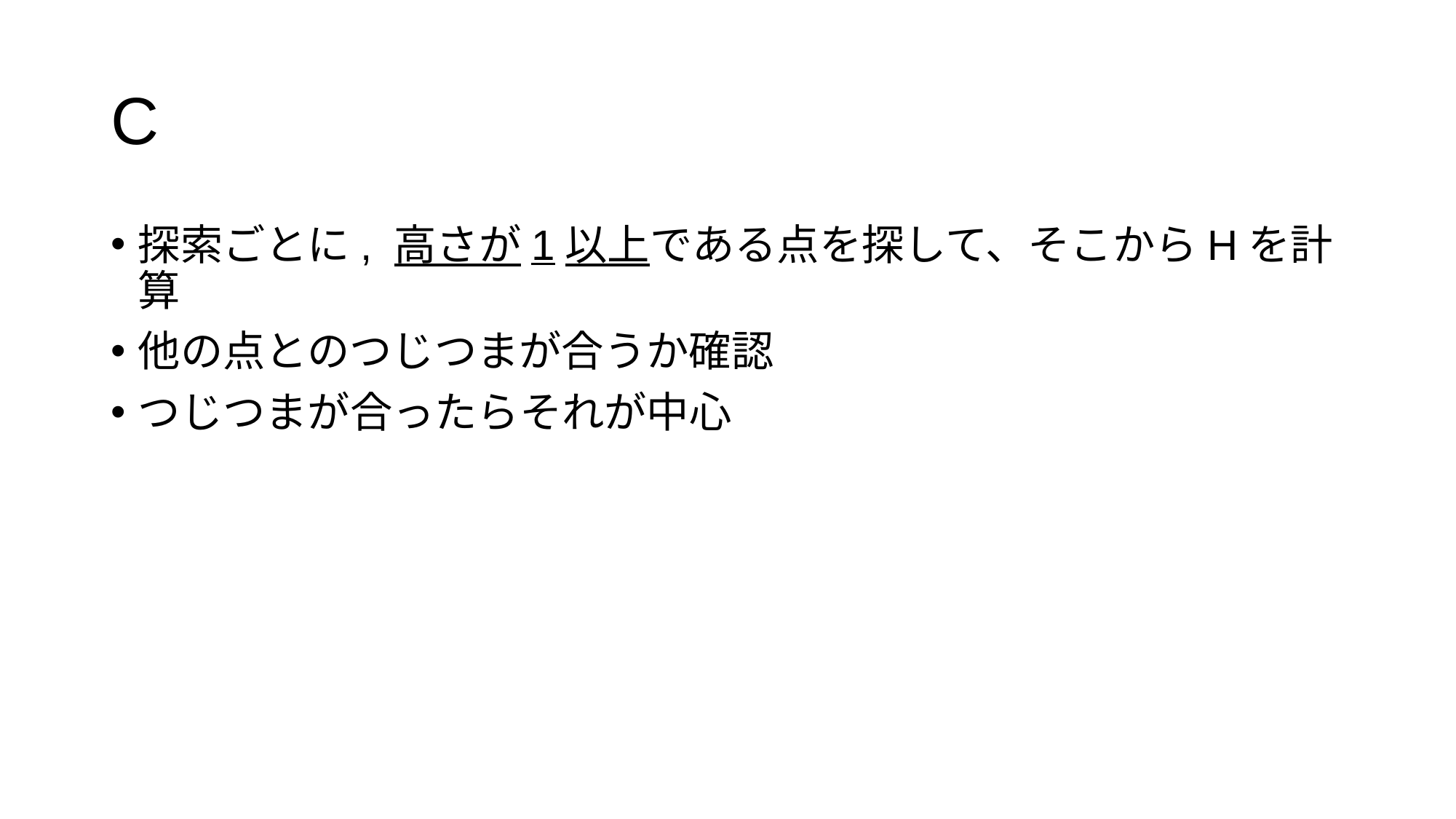

# C
探索ごとに, 高さが1以上である点を探して、そこからHを計算
他の点とのつじつまが合うか確認
つじつまが合ったらそれが中心